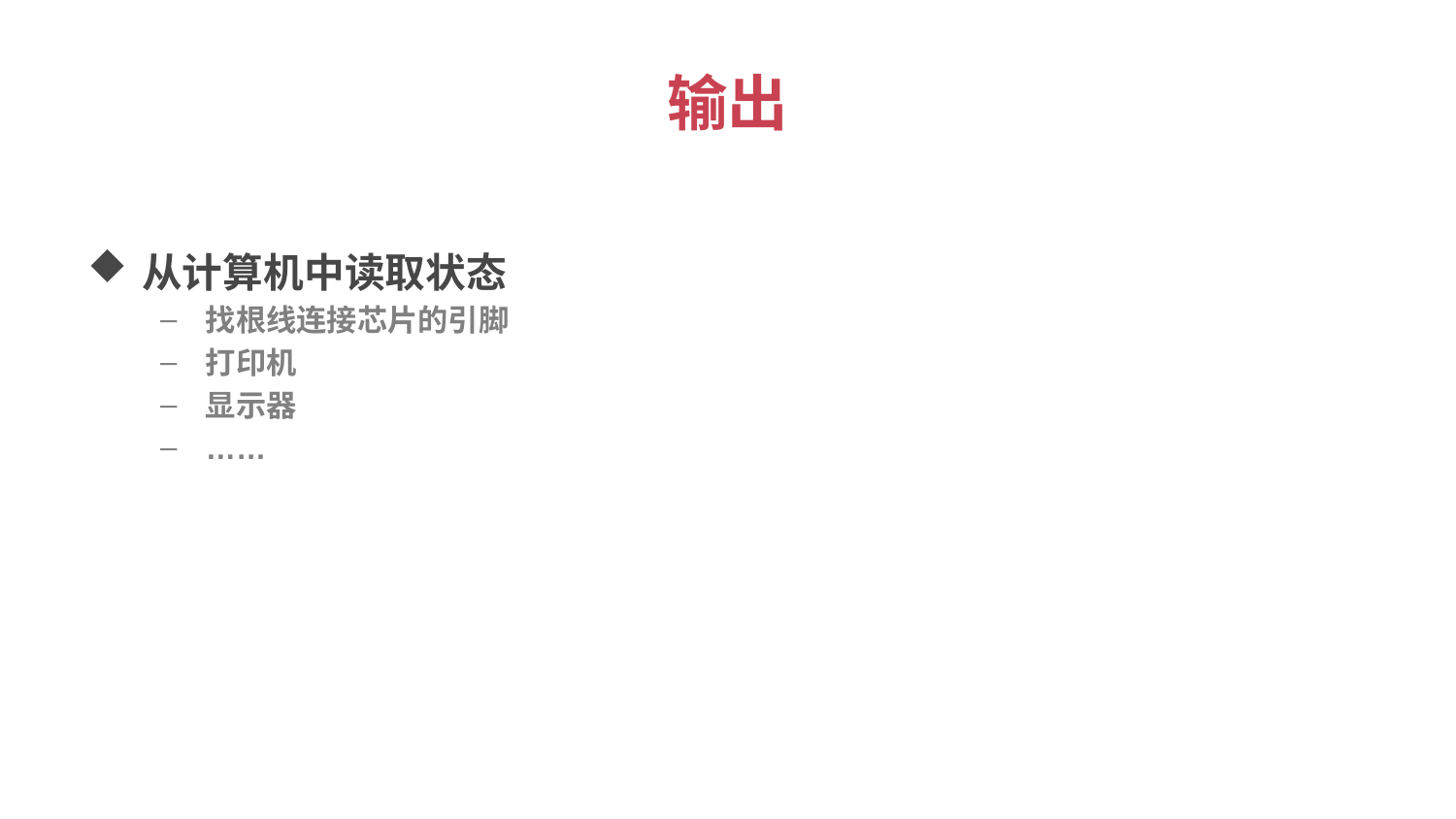

# 输出
从计算机中读取状态
找根线连接芯片的引脚
打印机
显示器
……